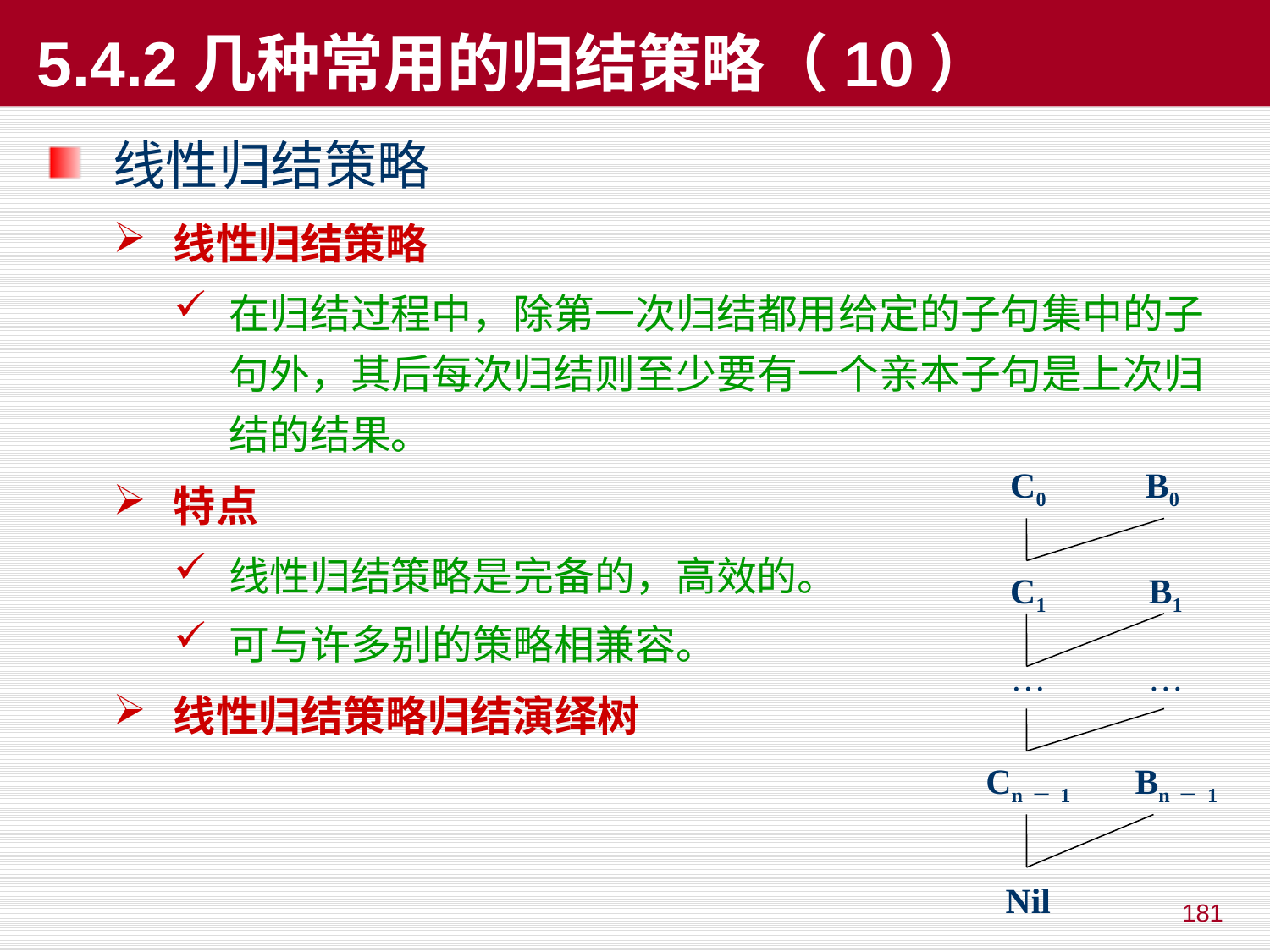

# 5.4.2几种常用的归结策略（10）
线性归结策略
线性归结策略
在归结过程中，除第一次归结都用给定的子句集中的子句外，其后每次归结则至少要有一个亲本子句是上次归结的结果。
特点
线性归结策略是完备的，高效的。
可与许多别的策略相兼容。
线性归结策略归结演绎树
C0
B0

C1
B1

…
…

Cn－1

Nil
Bn－1
181